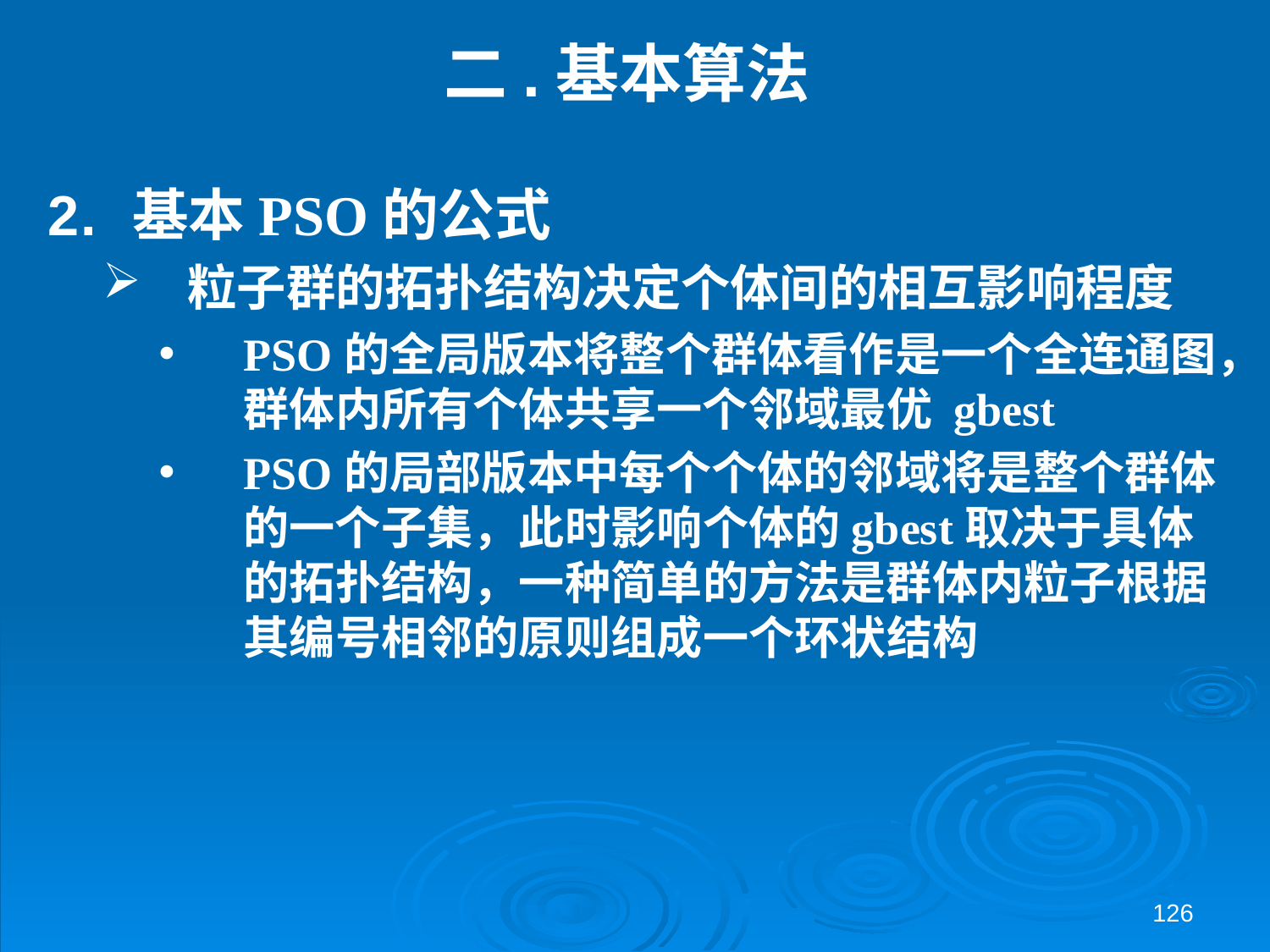

# 二.基本算法
基本PSO的公式
粒子群的拓扑结构决定个体间的相互影响程度
PSO的全局版本将整个群体看作是一个全连通图，群体内所有个体共享一个邻域最优 gbest
PSO的局部版本中每个个体的邻域将是整个群体的一个子集，此时影响个体的gbest取决于具体的拓扑结构，一种简单的方法是群体内粒子根据其编号相邻的原则组成一个环状结构

126